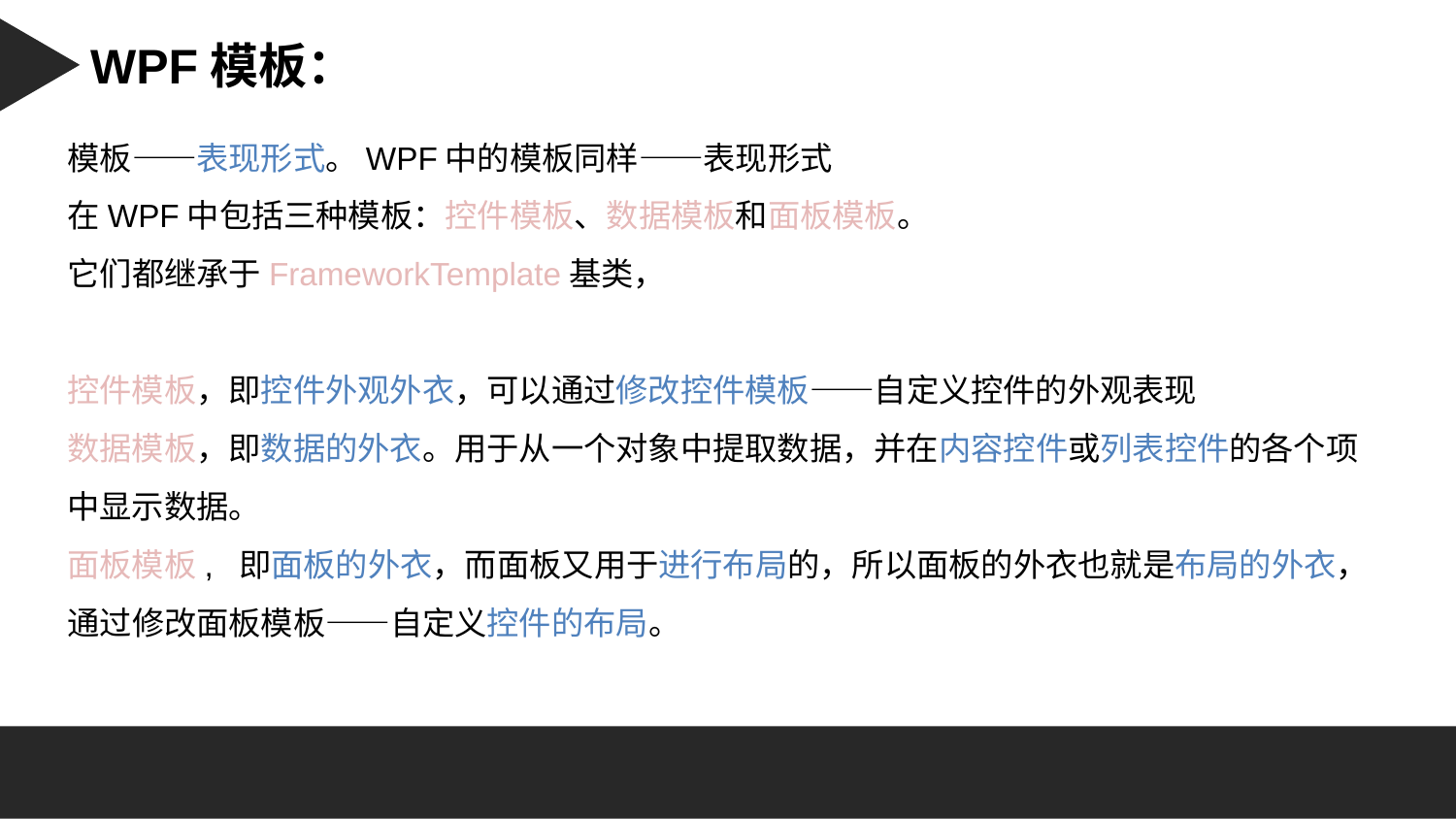

Character 字符串：

WPF模板：
模板——表现形式。WPF中的模板同样——表现形式
在WPF中包括三种模板：控件模板、数据模板和面板模板。
它们都继承于FrameworkTemplate基类，

控件模板，即控件外观外衣，可以通过修改控件模板——自定义控件的外观表现
数据模板，即数据的外衣。用于从一个对象中提取数据，并在内容控件或列表控件的各个项中显示数据。
面板模板,  即面板的外衣，而面板又用于进行布局的，所以面板的外衣也就是布局的外衣，通过修改面板模板——自定义控件的布局。